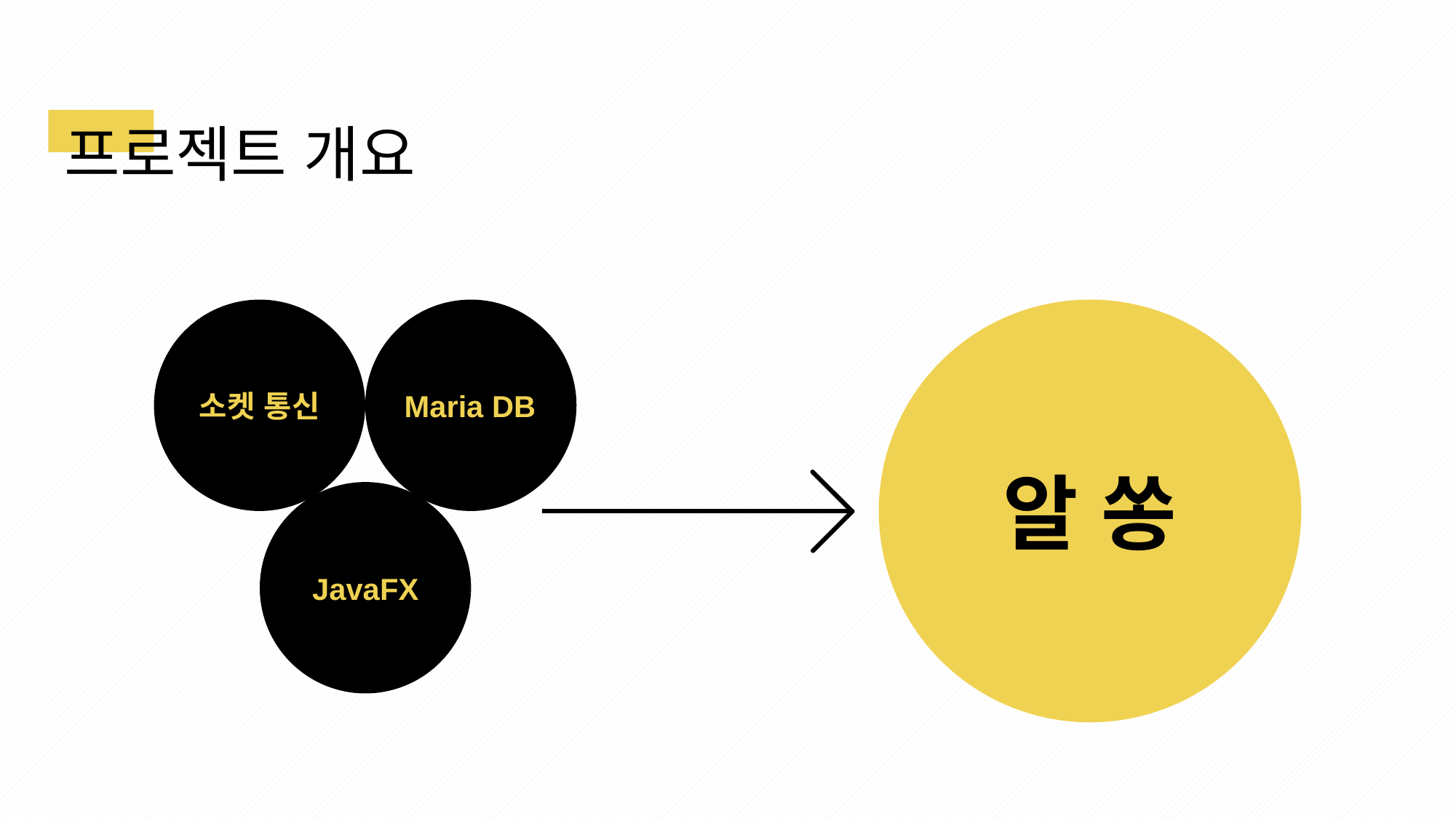

프로젝트 개요

소켓 통신
Maria DB
알 쏭

JavaFX